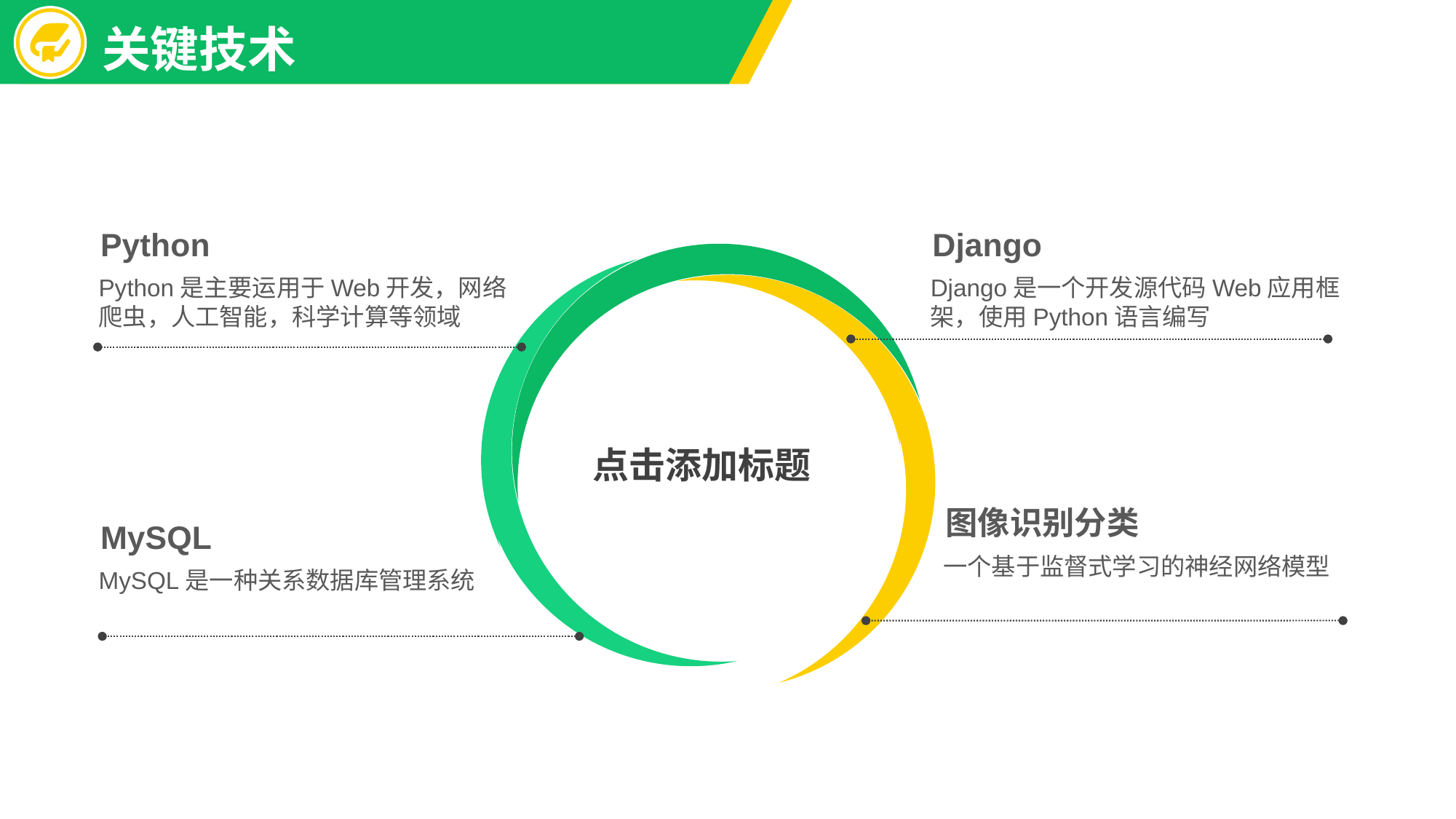

关键技术

Python
Django

Python是主要运用于Web开发，网络爬虫，人工智能，科学计算等领域
Django是一个开发源代码Web应用框架，使用Python语言编写

点击添加标题
图像识别分类
MySQL
一个基于监督式学习的神经网络模型
MySQL是一种关系数据库管理系统